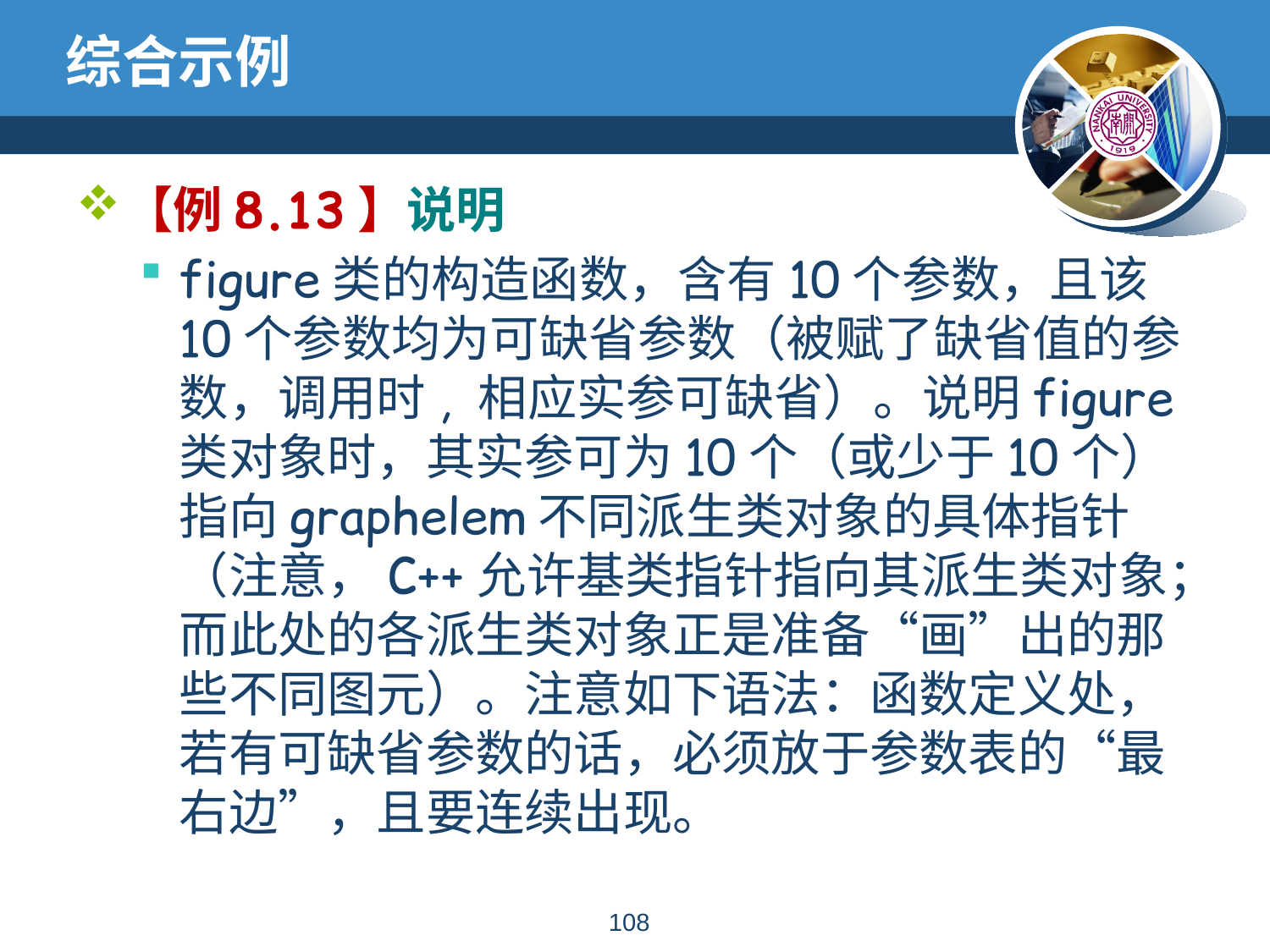

# 综合示例
【例8.13】说明
figure类的构造函数，含有10个参数，且该10个参数均为可缺省参数（被赋了缺省值的参数，调用时, 相应实参可缺省）。说明figure类对象时，其实参可为10个（或少于10个）指向graphelem不同派生类对象的具体指针（注意，C++允许基类指针指向其派生类对象；而此处的各派生类对象正是准备“画”出的那些不同图元）。注意如下语法：函数定义处，若有可缺省参数的话，必须放于参数表的“最右边”，且要连续出现。
108